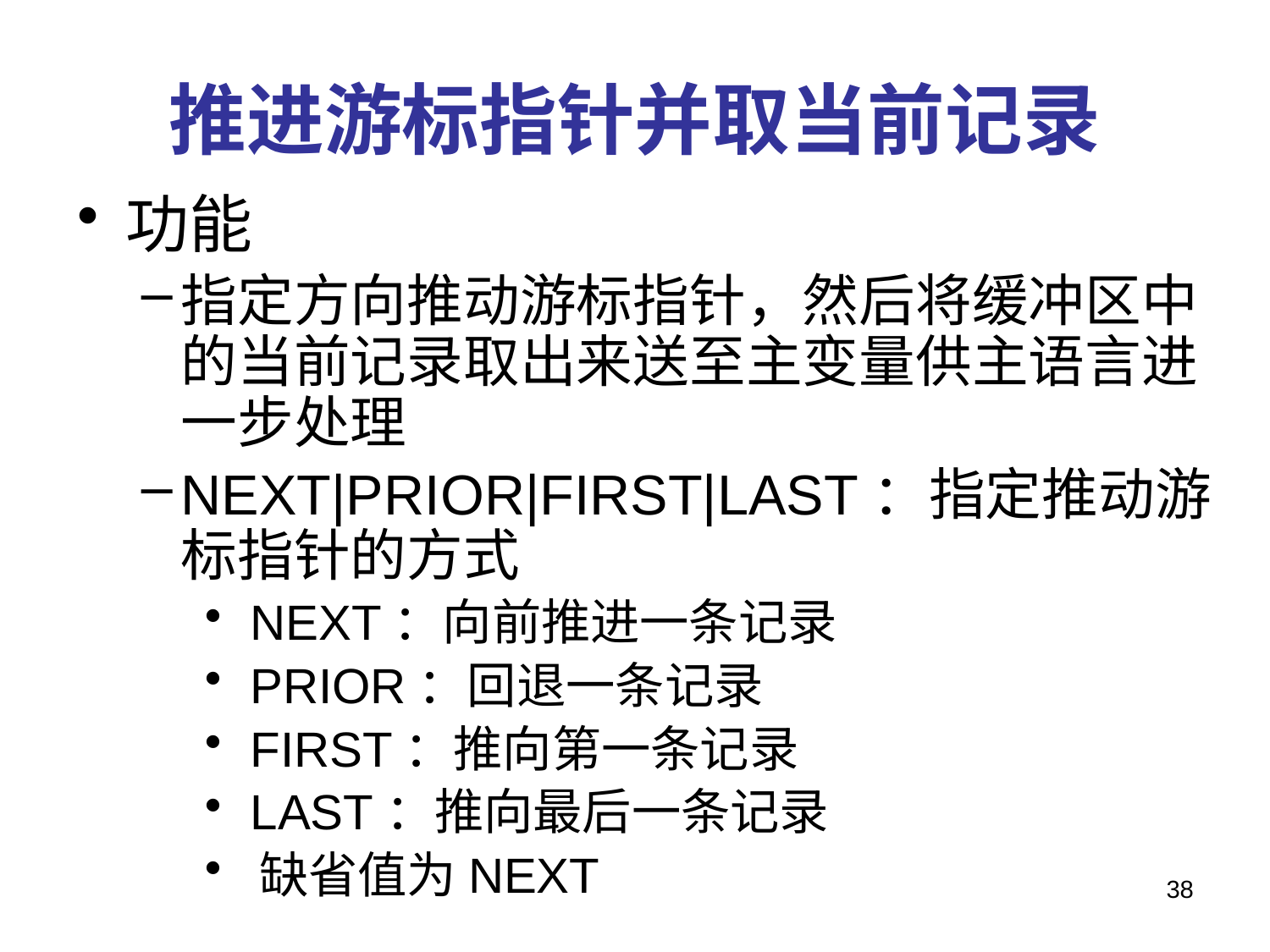

# 推进游标指针并取当前记录
功能
指定方向推动游标指针，然后将缓冲区中的当前记录取出来送至主变量供主语言进一步处理
NEXT|PRIOR|FIRST|LAST：指定推动游标指针的方式
 NEXT：向前推进一条记录
 PRIOR：回退一条记录
 FIRST：推向第一条记录
 LAST：推向最后一条记录
 缺省值为NEXT
38